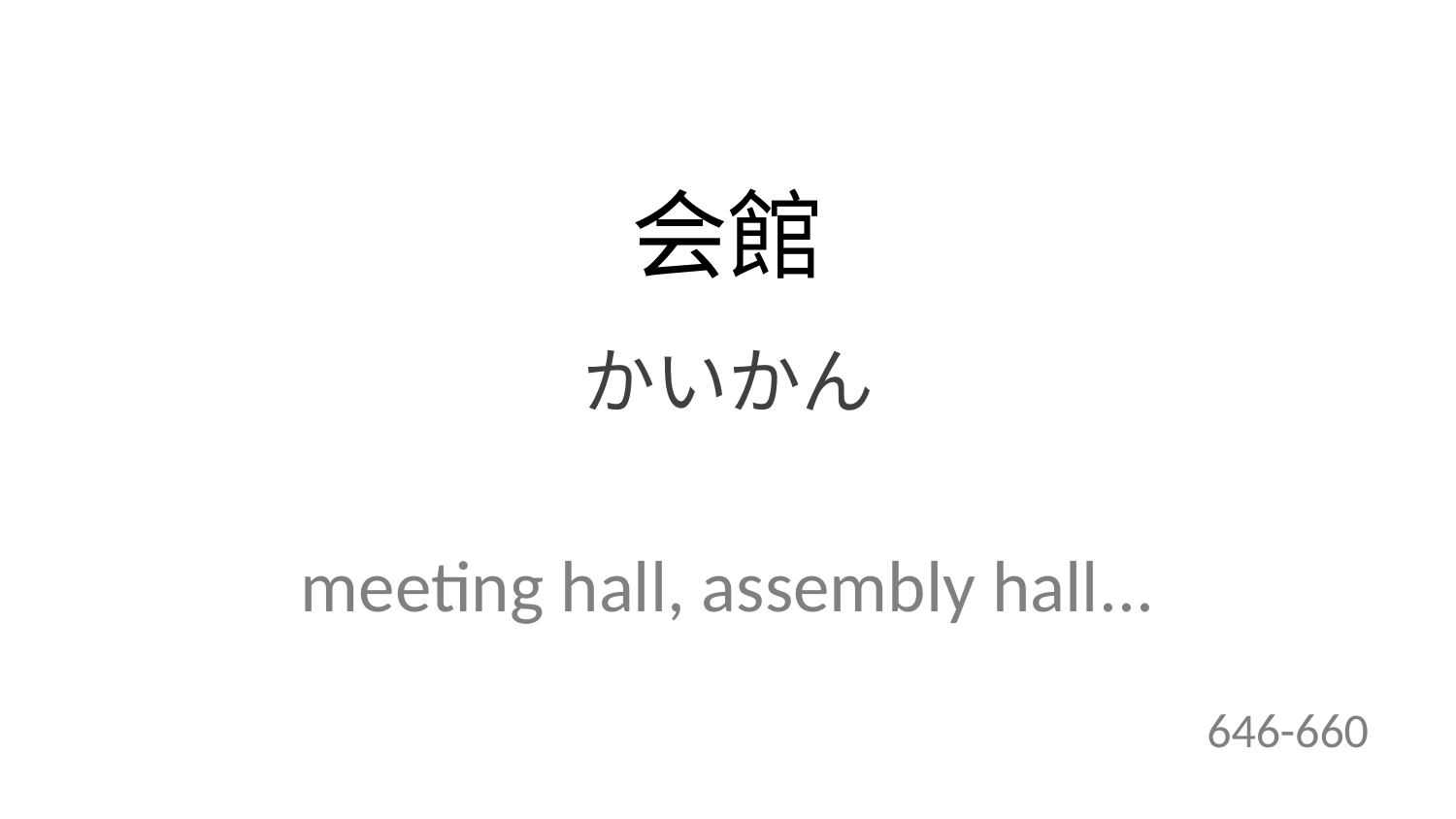

会館

かいかん
meeting hall, assembly hall...
646-660